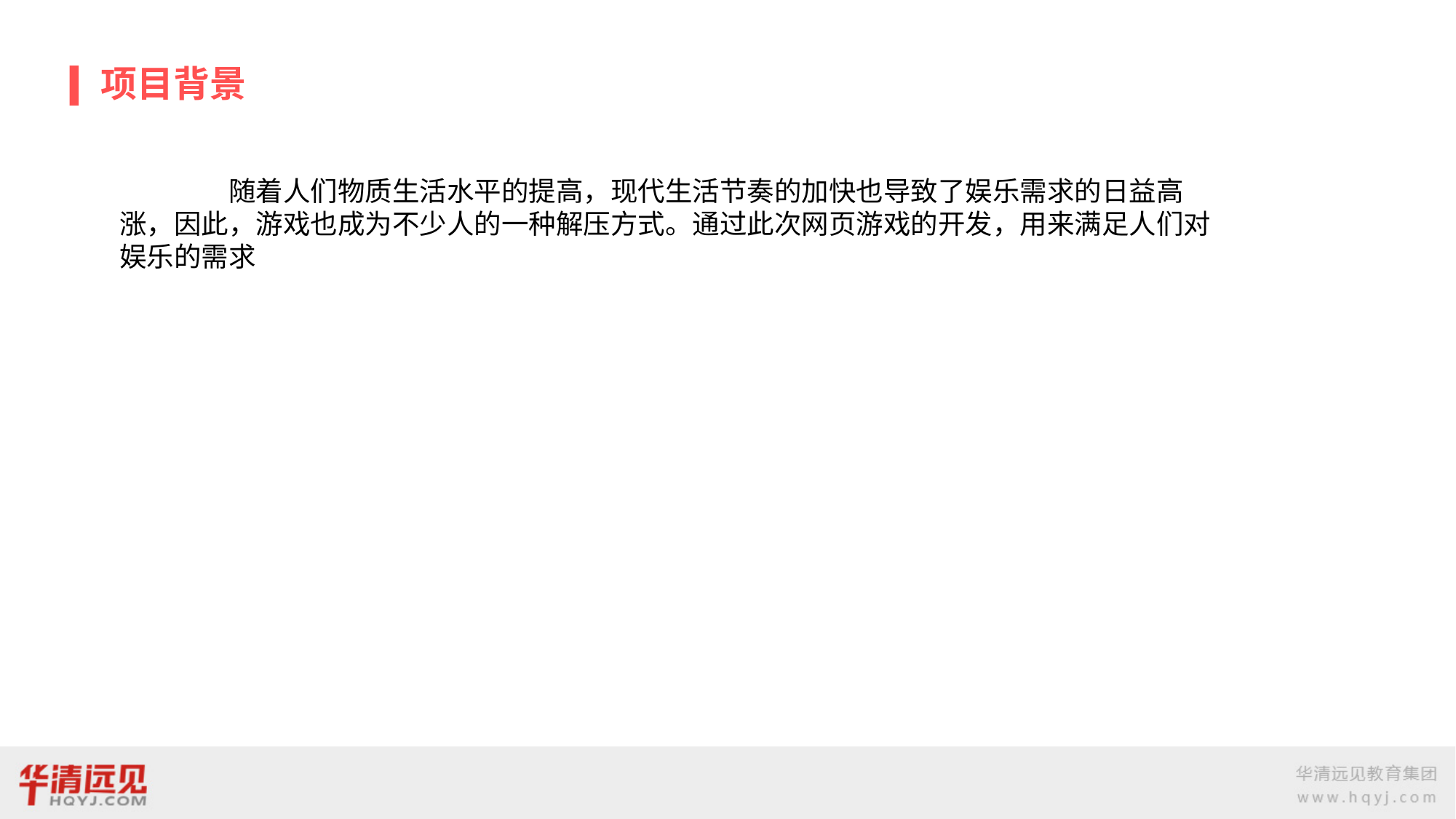

# 项目背景
	随着人们物质生活水平的提高，现代生活节奏的加快也导致了娱乐需求的日益高涨，因此，游戏也成为不少人的一种解压方式。通过此次网页游戏的开发，用来满足人们对娱乐的需求